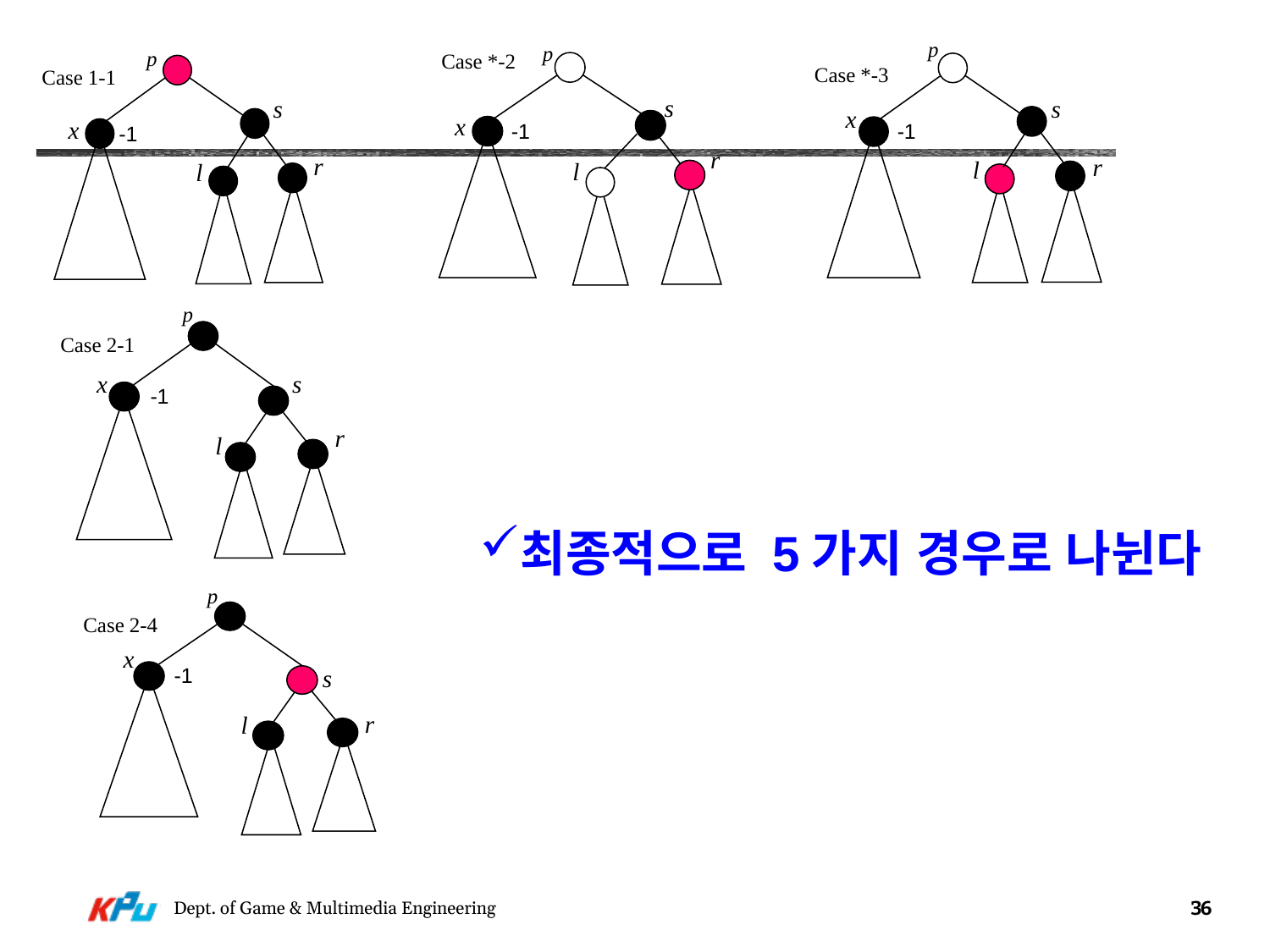

p
p
p
Case *-2

Case *-3

Case 1-1

s
s
s
x

x

x

-1
-1
-1

r
r
r
l
l
l

p

Case 2-1

s
x
-1

r
l

최종적으로 5가지 경우로 나뉜다
p

Case 2-4

x
-1
s

r
l

Dept. of Game & Multimedia Engineering
36